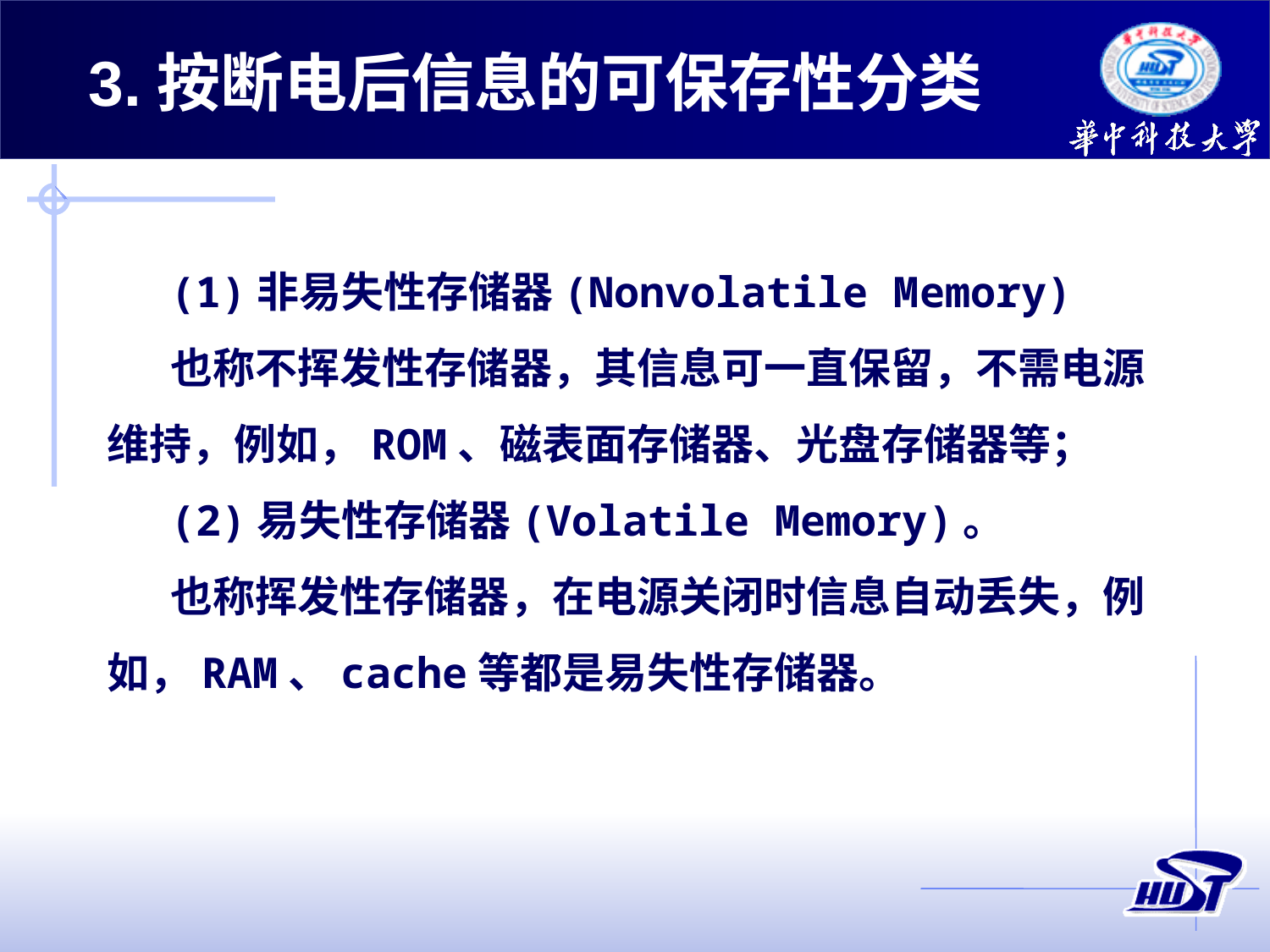

3.按断电后信息的可保存性分类
(1)非易失性存储器(Nonvolatile Memory)
也称不挥发性存储器，其信息可一直保留，不需电源维持，例如，ROM、磁表面存储器、光盘存储器等；
(2)易失性存储器(Volatile Memory)。
也称挥发性存储器，在电源关闭时信息自动丢失，例如，RAM、cache等都是易失性存储器。